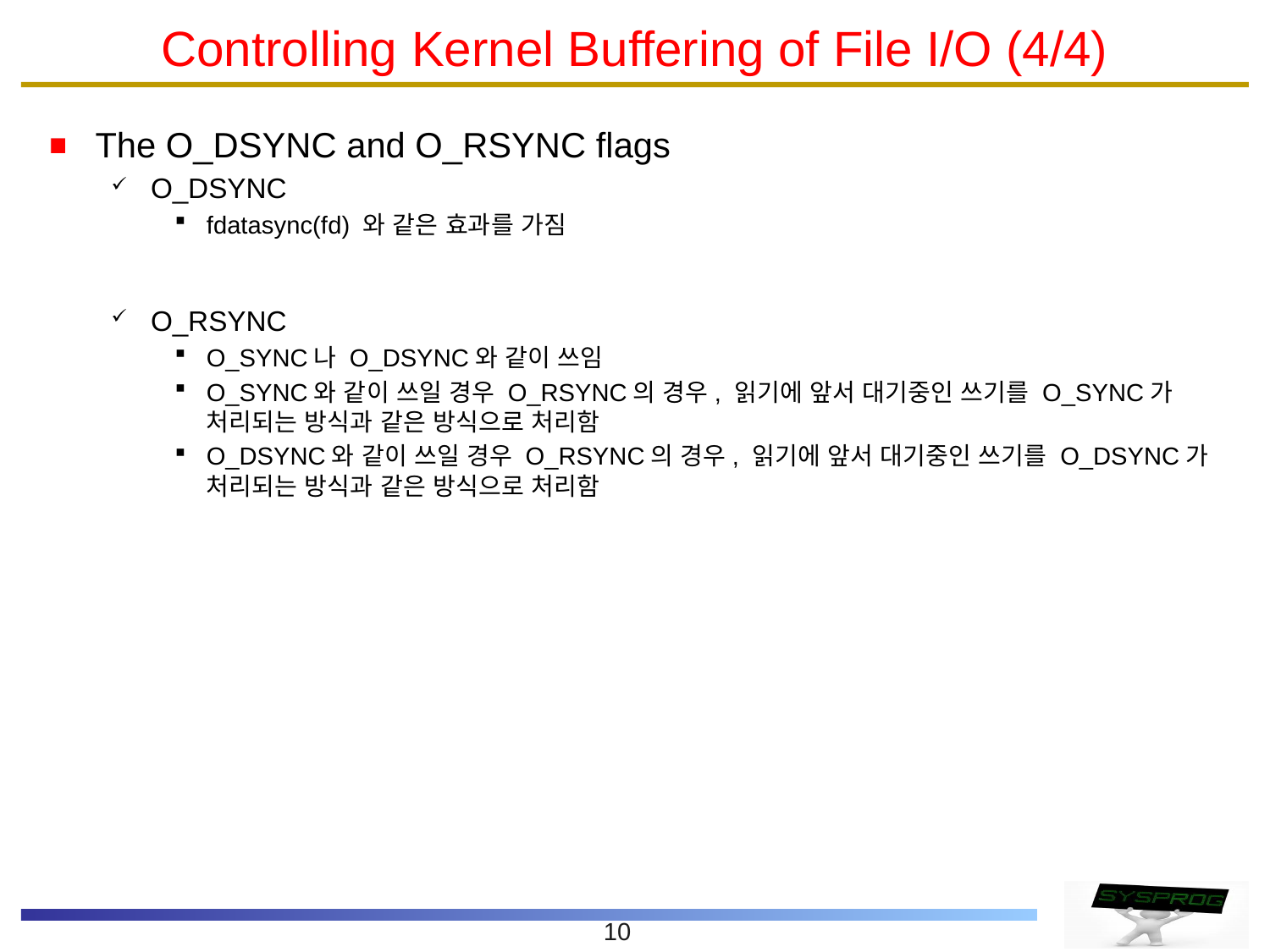

# Controlling Kernel Buffering of File I/O (4/4)
The O_DSYNC and O_RSYNC flags
O_DSYNC
fdatasync(fd) 와 같은 효과를 가짐

O_RSYNC
O_SYNC나 O_DSYNC와 같이 쓰임
O_SYNC와 같이 쓰일 경우 O_RSYNC의 경우, 읽기에 앞서 대기중인 쓰기를 O_SYNC가 처리되는 방식과 같은 방식으로 처리함
O_DSYNC와 같이 쓰일 경우 O_RSYNC의 경우, 읽기에 앞서 대기중인 쓰기를 O_DSYNC가 처리되는 방식과 같은 방식으로 처리함
10